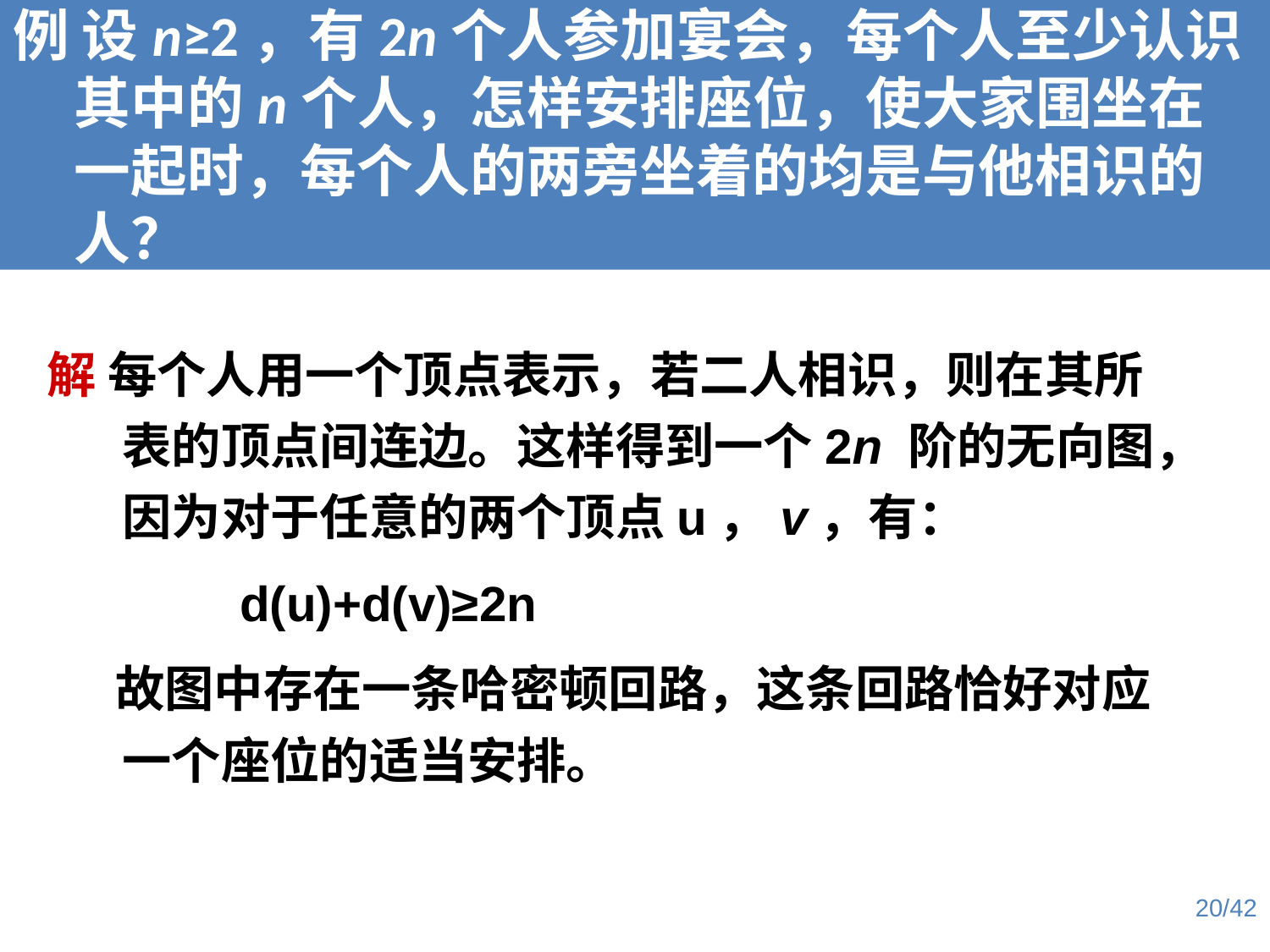

例 设n≥2，有2n个人参加宴会，每个人至少认识其中的n个人，怎样安排座位，使大家围坐在一起时，每个人的两旁坐着的均是与他相识的人？
解 每个人用一个顶点表示，若二人相识，则在其所表的顶点间连边。这样得到一个2n 阶的无向图，因为对于任意的两个顶点u，v，有：
              d(u)+d(v)≥2n
     故图中存在一条哈密顿回路，这条回路恰好对应一个座位的适当安排。
20/42